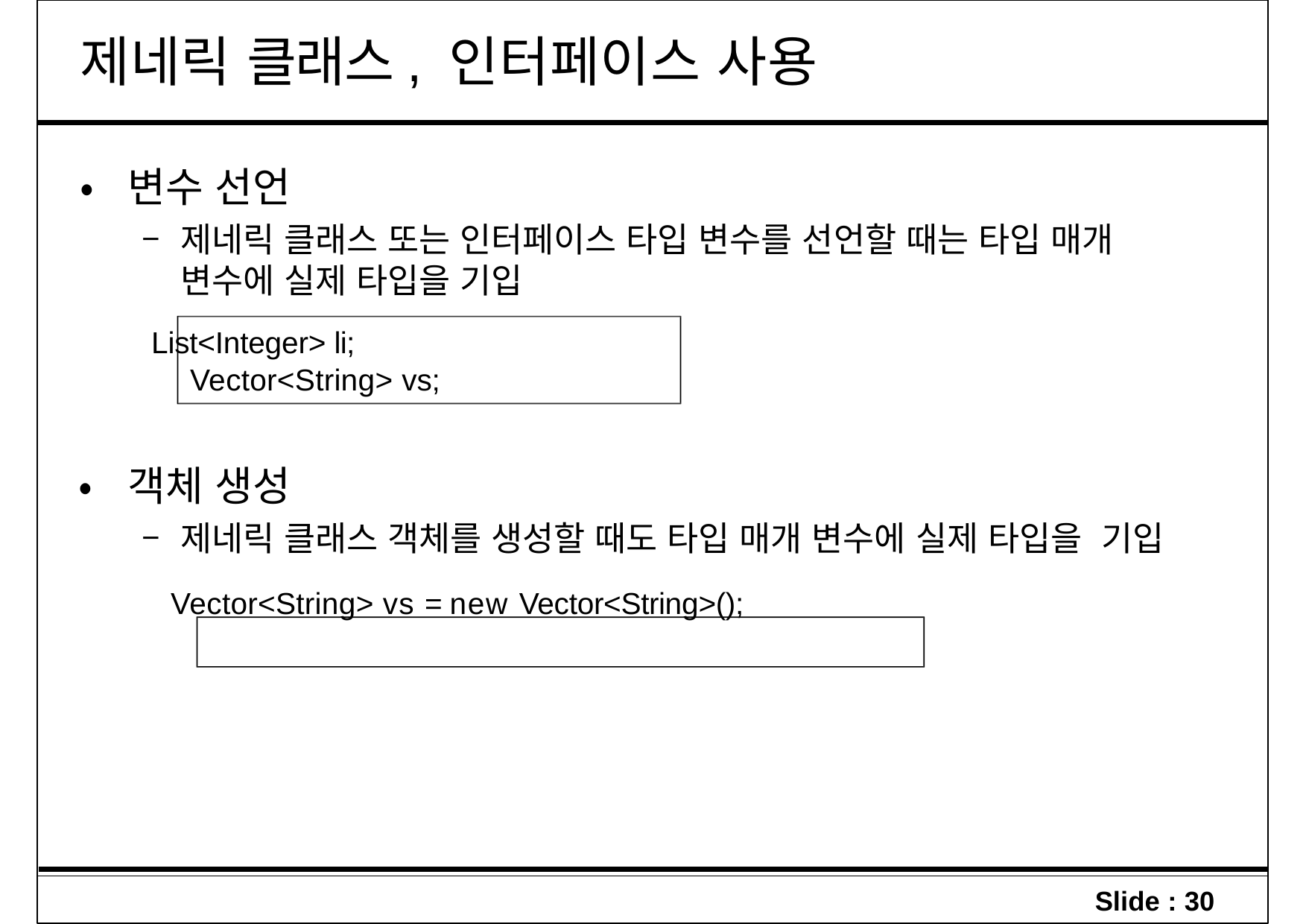

# 제네릭 클래스, 인터페이스 사용
•	변수 선언
–	제네릭 클래스 또는 인터페이스 타입 변수를 선언할 때는 타입 매개  변수에 실제 타입을 기입
List<Integer> li;  Vector<String> vs;

•	객체 생성
–	제네릭 클래스 객체를 생성할 때도 타입 매개 변수에 실제 타입을  기입
Vector<String> vs = new Vector<String>();

Slide : 30